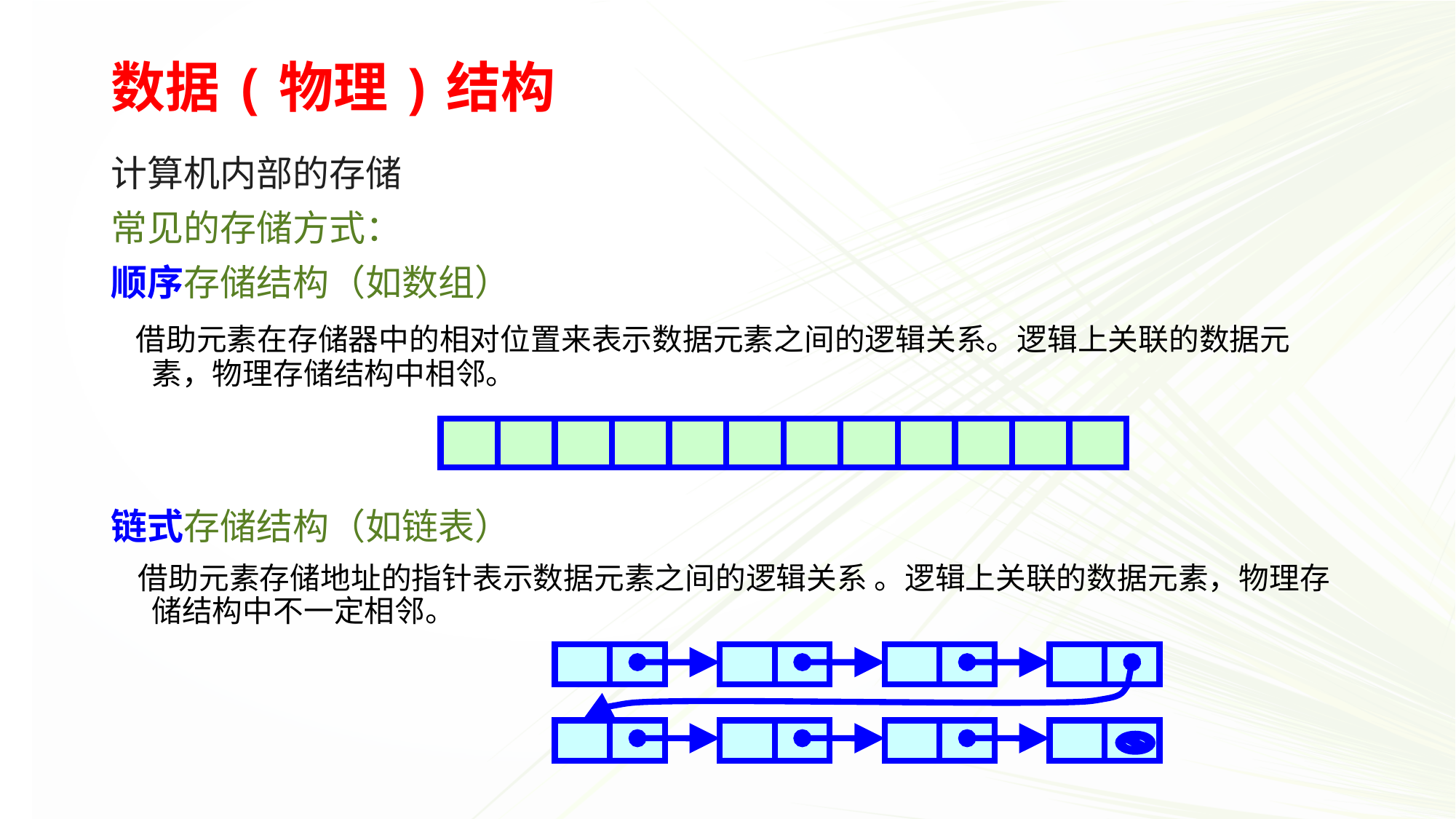

# 数据(物理)结构
计算机内部的存储
常见的存储方式：
顺序存储结构（如数组）
  借助元素在存储器中的相对位置来表示数据元素之间的逻辑关系。逻辑上关联的数据元素，物理存储结构中相邻。

链式存储结构（如链表）
   借助元素存储地址的指针表示数据元素之间的逻辑关系 。逻辑上关联的数据元素，物理存储结构中不一定相邻。